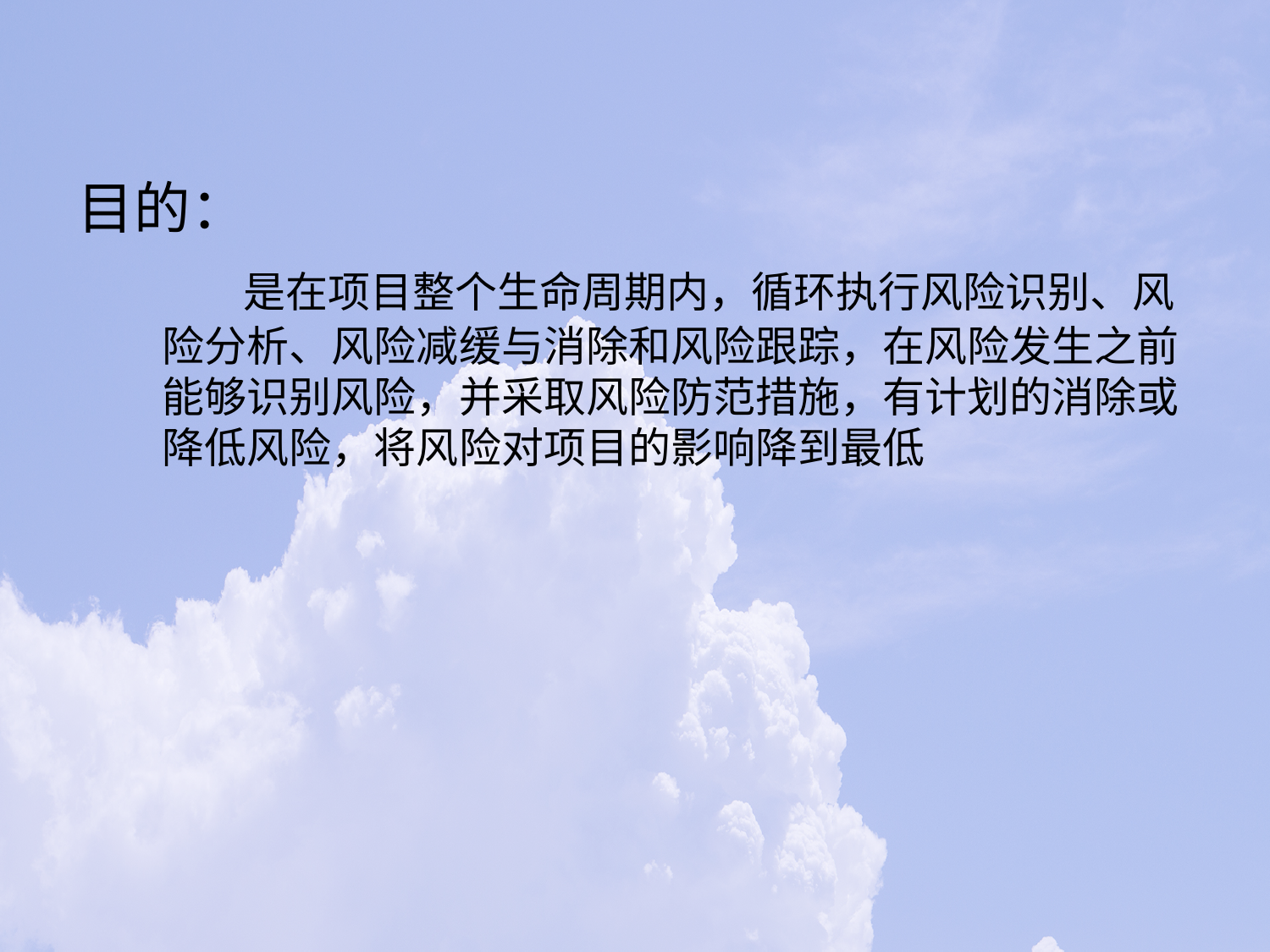

目的：
            是在项目整个生命周期内，循环执行风险识别、风险分析、风险减缓与消除和风险跟踪，在风险发生之前能够识别风险，并采取风险防范措施，有计划的消除或降低风险，将风险对项目的影响降到最低